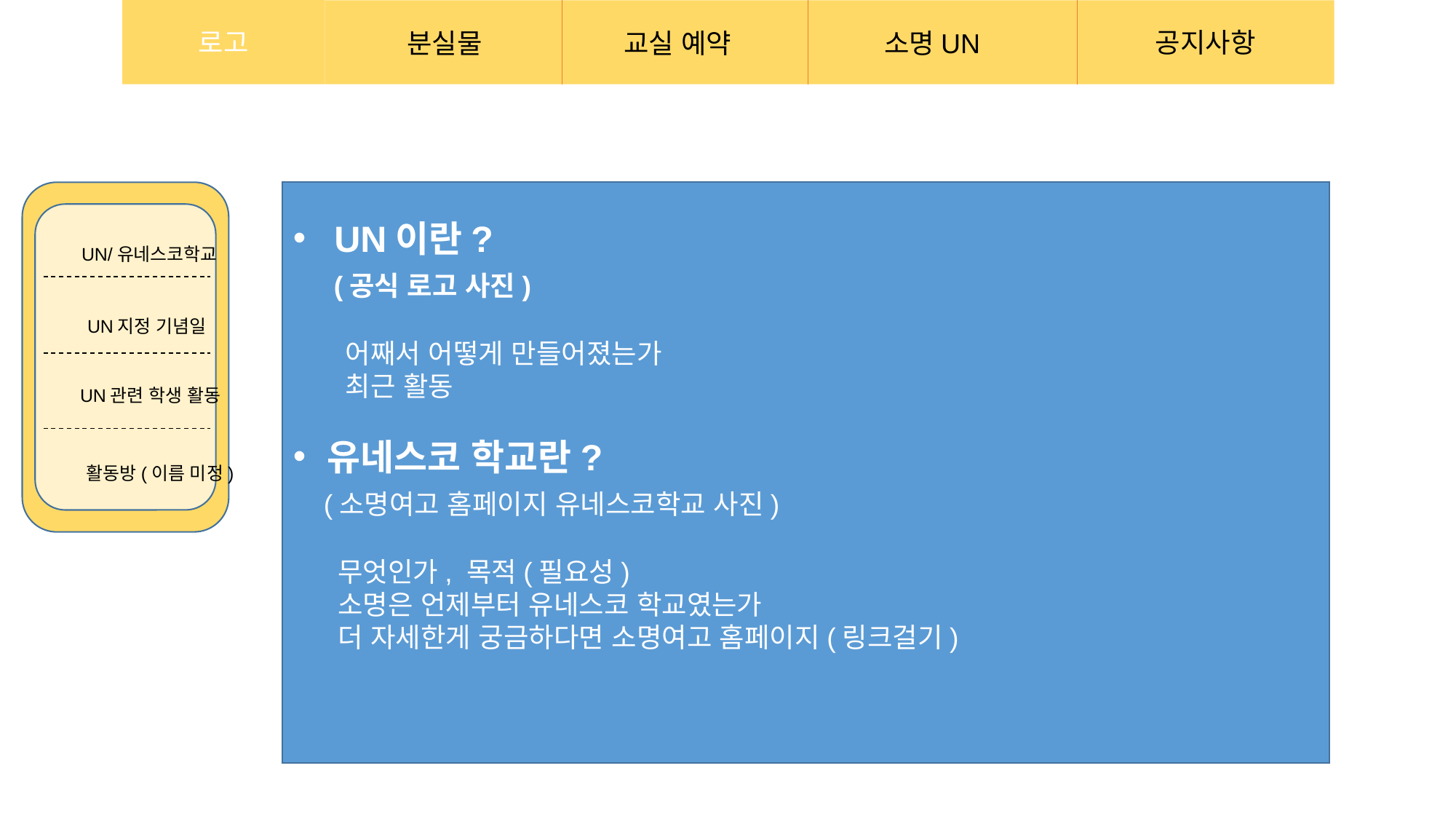

UN/유네스코학교
UN지정 기념일
UN관련 학생 활동
활동방(이름 미정)
UN이란?
    (공식 로고 사진)

      어째서 어떻게 만들어졌는가
      최근 활동

유네스코 학교란?
   (소명여고 홈페이지 유네스코학교 사진)

     무엇인가, 목적(필요성)
     소명은 언제부터 유네스코 학교였는가
     더 자세한게 궁금하다면 소명여고 홈페이지(링크걸기)